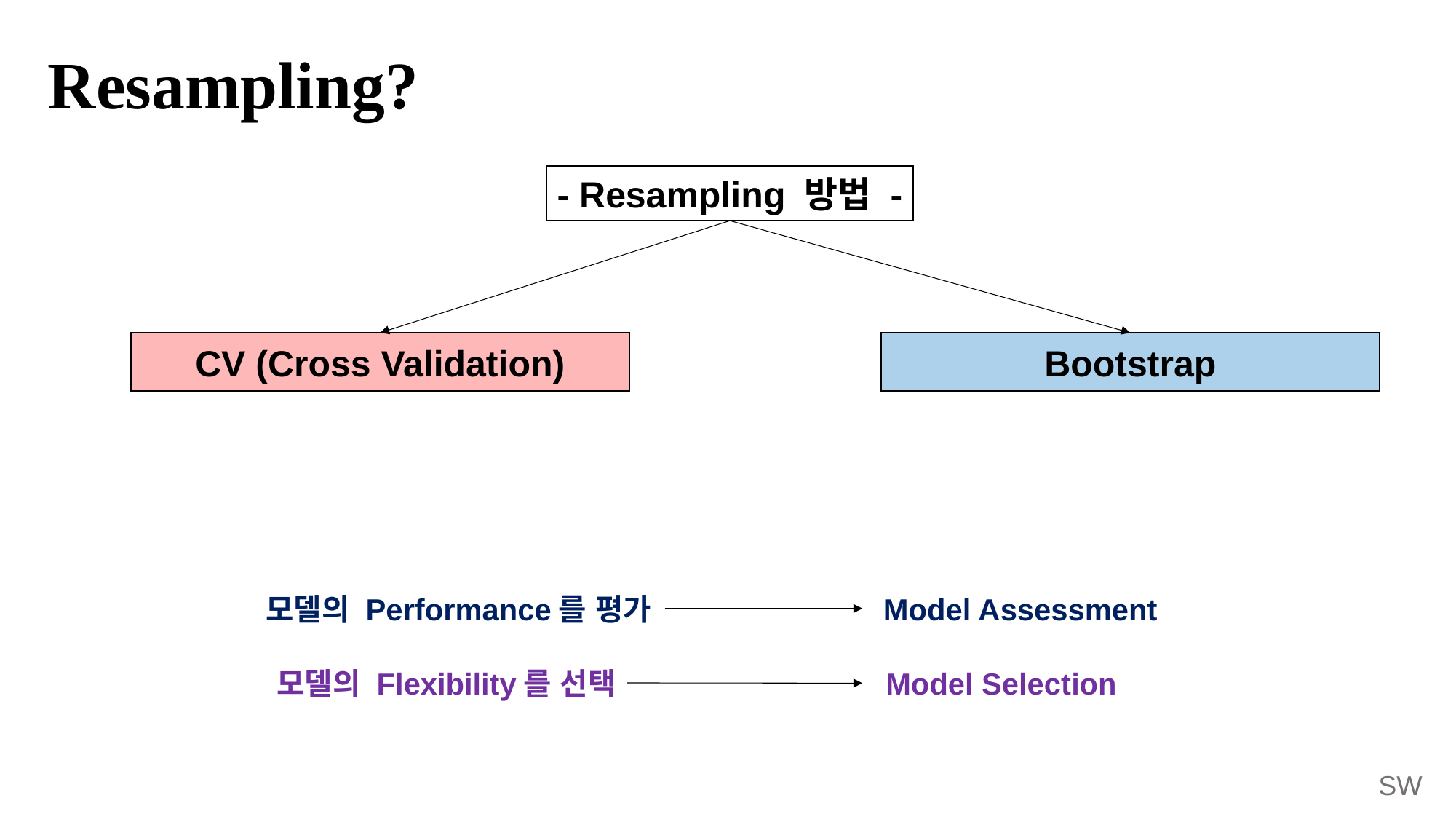

# Resampling?
- Resampling 방법 -
CV (Cross Validation)
Bootstrap
모델의 Performance를 평가
Model Assessment
모델의 Flexibility를 선택
Model Selection